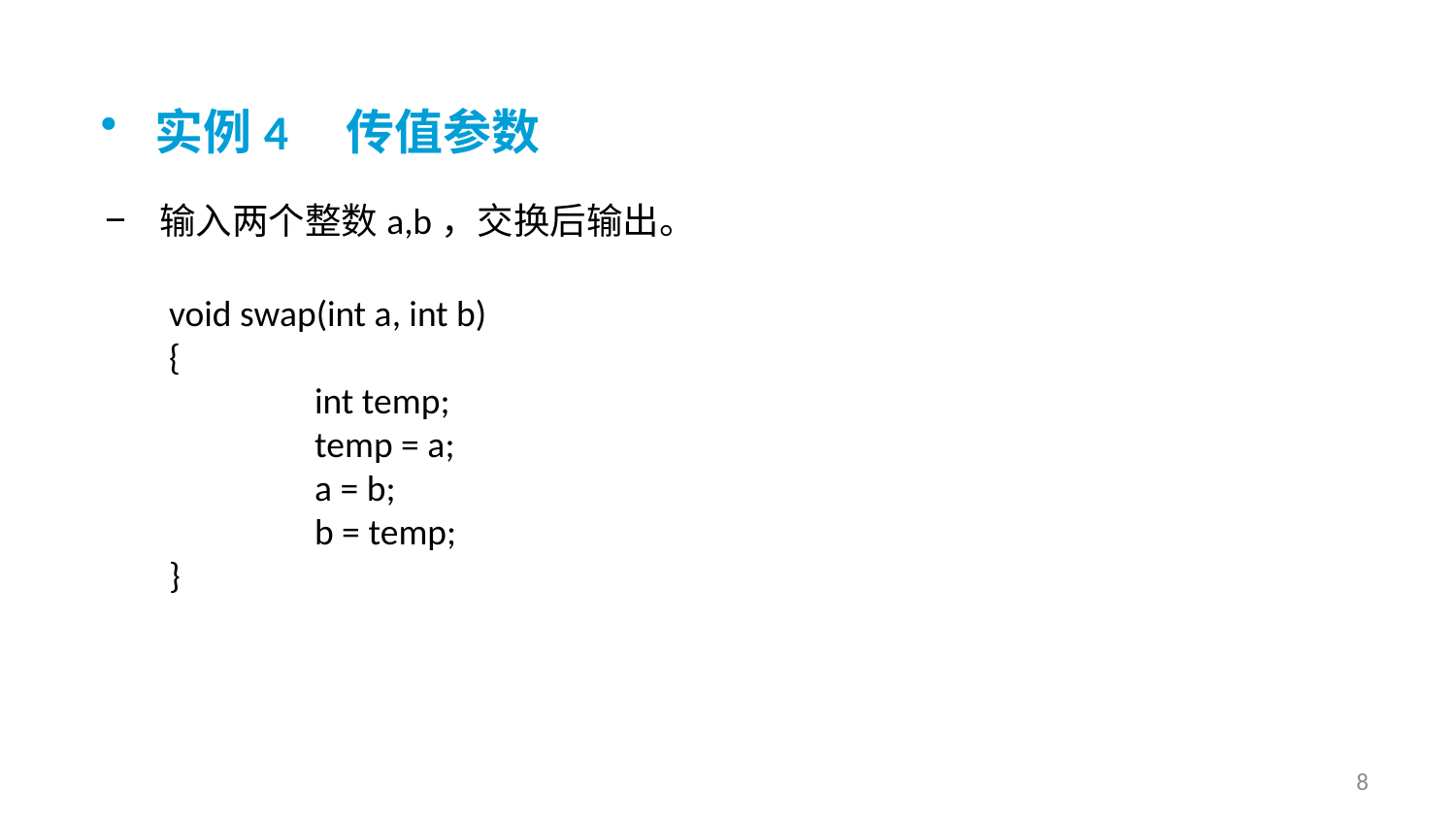

实例4
传值参数
输入两个整数a,b，交换后输出。
void swap(int a, int b)
{
	int temp;
	temp = a;
	a = b;
	b = temp;
}
8